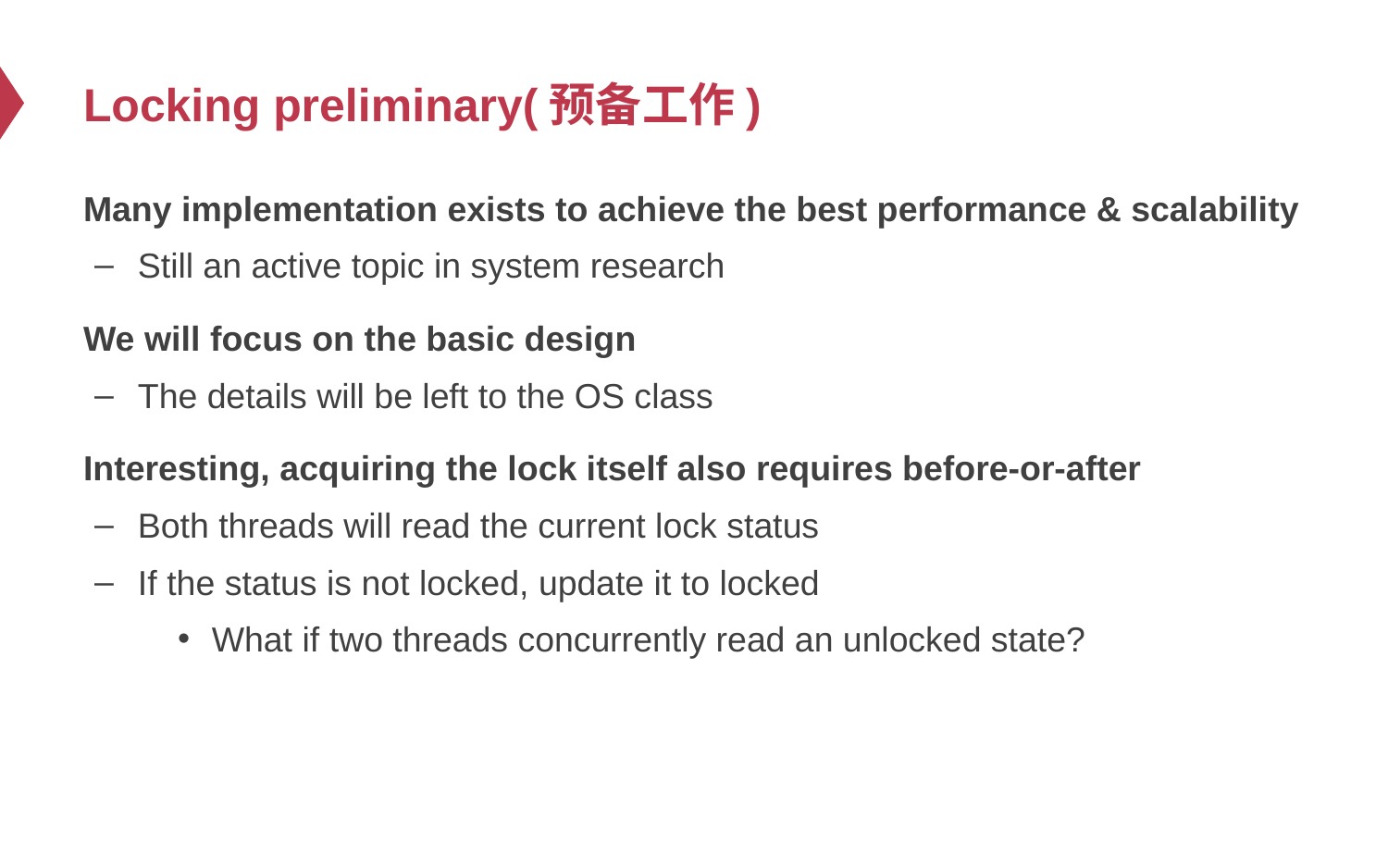

# Locking preliminary(预备工作)
Many implementation exists to achieve the best performance & scalability
Still an active topic in system research
We will focus on the basic design
The details will be left to the OS class
Interesting, acquiring the lock itself also requires before-or-after
Both threads will read the current lock status
If the status is not locked, update it to locked
What if two threads concurrently read an unlocked state?

45